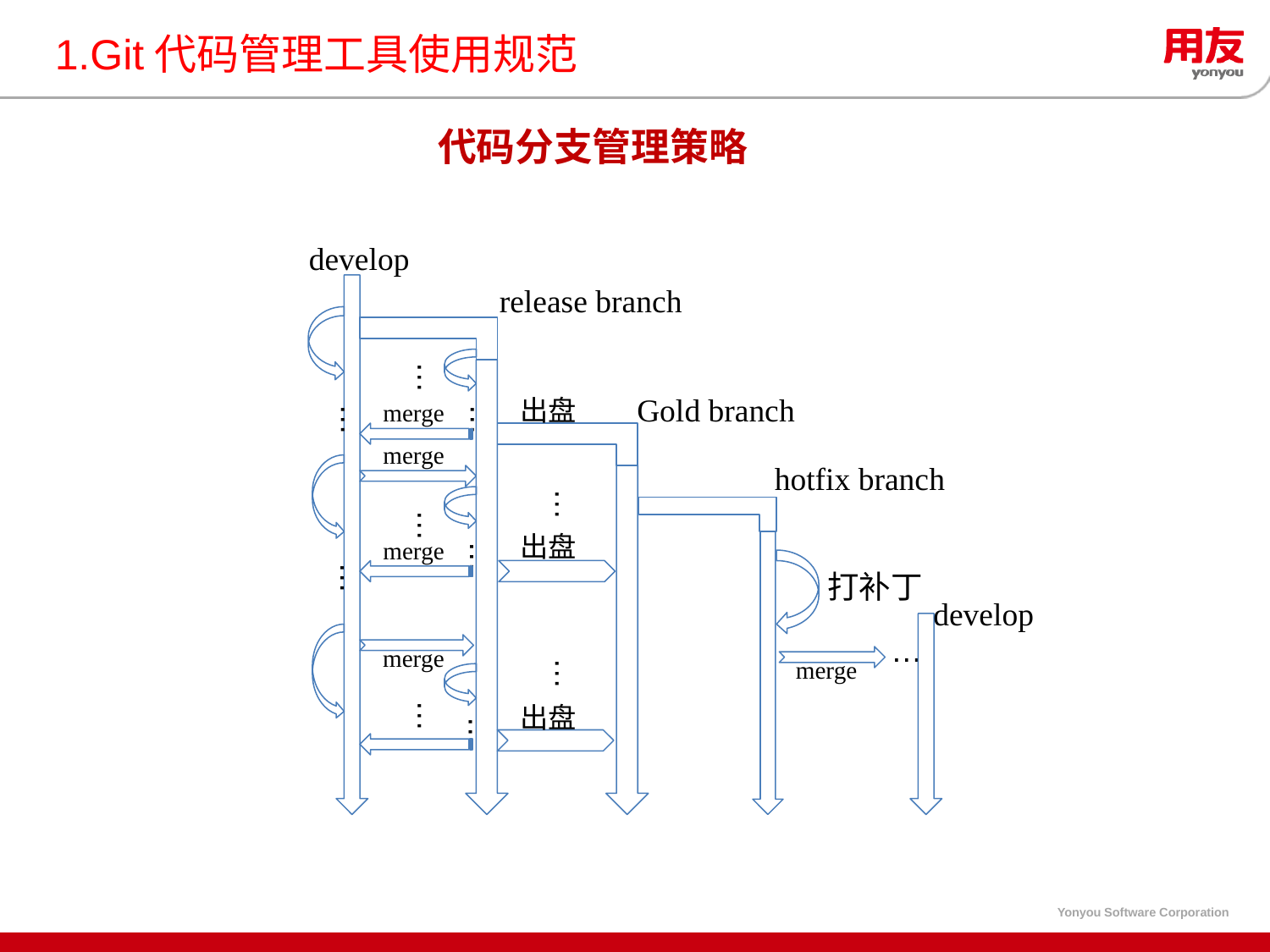

# 1.Git代码管理工具使用规范
代码分支管理策略
develop

release branch

…

Gold branch
出盘
…
merge
…

merge
hotfix branch

…

…

出盘
merge
…

…

打补丁
develop

…

merge
…

merge

…
出盘
…